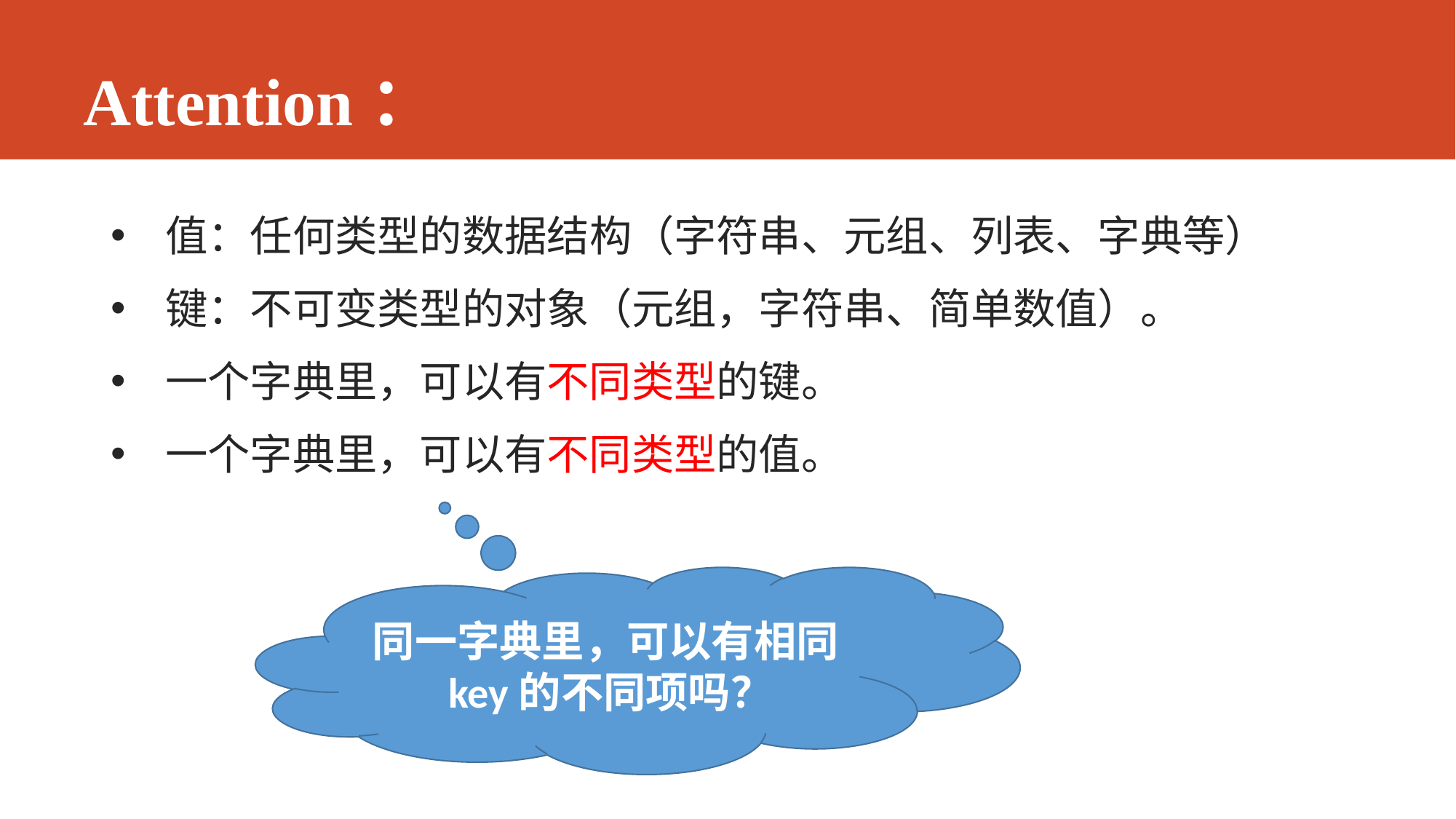

# Attention：
值：任何类型的数据结构（字符串、元组、列表、字典等）
键：不可变类型的对象（元组，字符串、简单数值）。
一个字典里，可以有不同类型的键。
一个字典里，可以有不同类型的值。

同一字典里，可以有相同key的不同项吗？